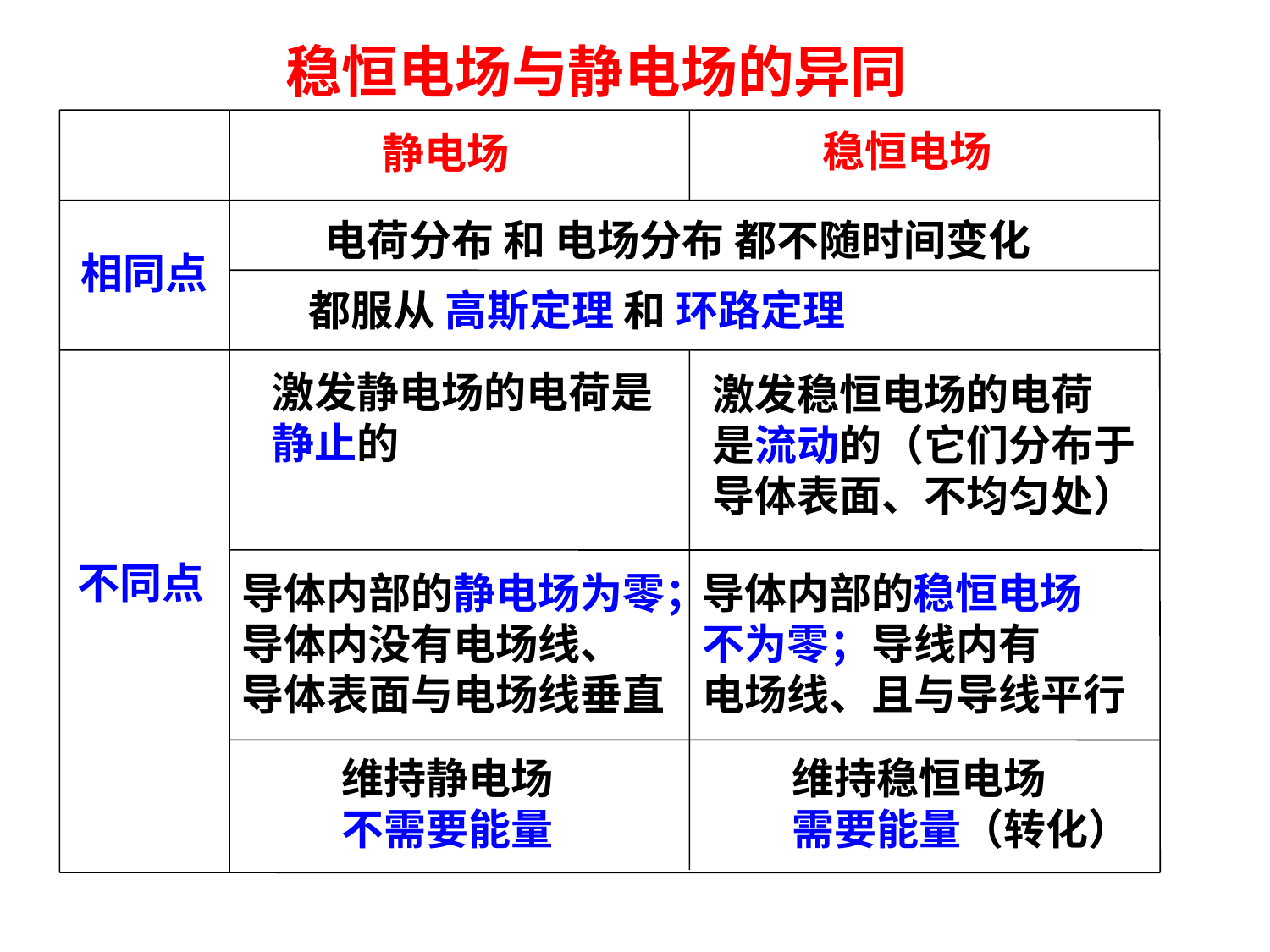

稳恒电场与静电场的异同

稳恒电场
静电场

电荷分布 和 电场分布 都不随时间变化
相同点

都服从 高斯定理 和 环路定理

激发静电场的电荷是
静止的
激发稳恒电场的电荷
是流动的（它们分布于
导体表面、不均匀处）
不同点

导体内部的静电场为零；导体内没有电场线、
导体表面与电场线垂直
导体内部的稳恒电场
不为零；导线内有
电场线、且与导线平行

维持静电场
不需要能量
维持稳恒电场
需要能量（转化）